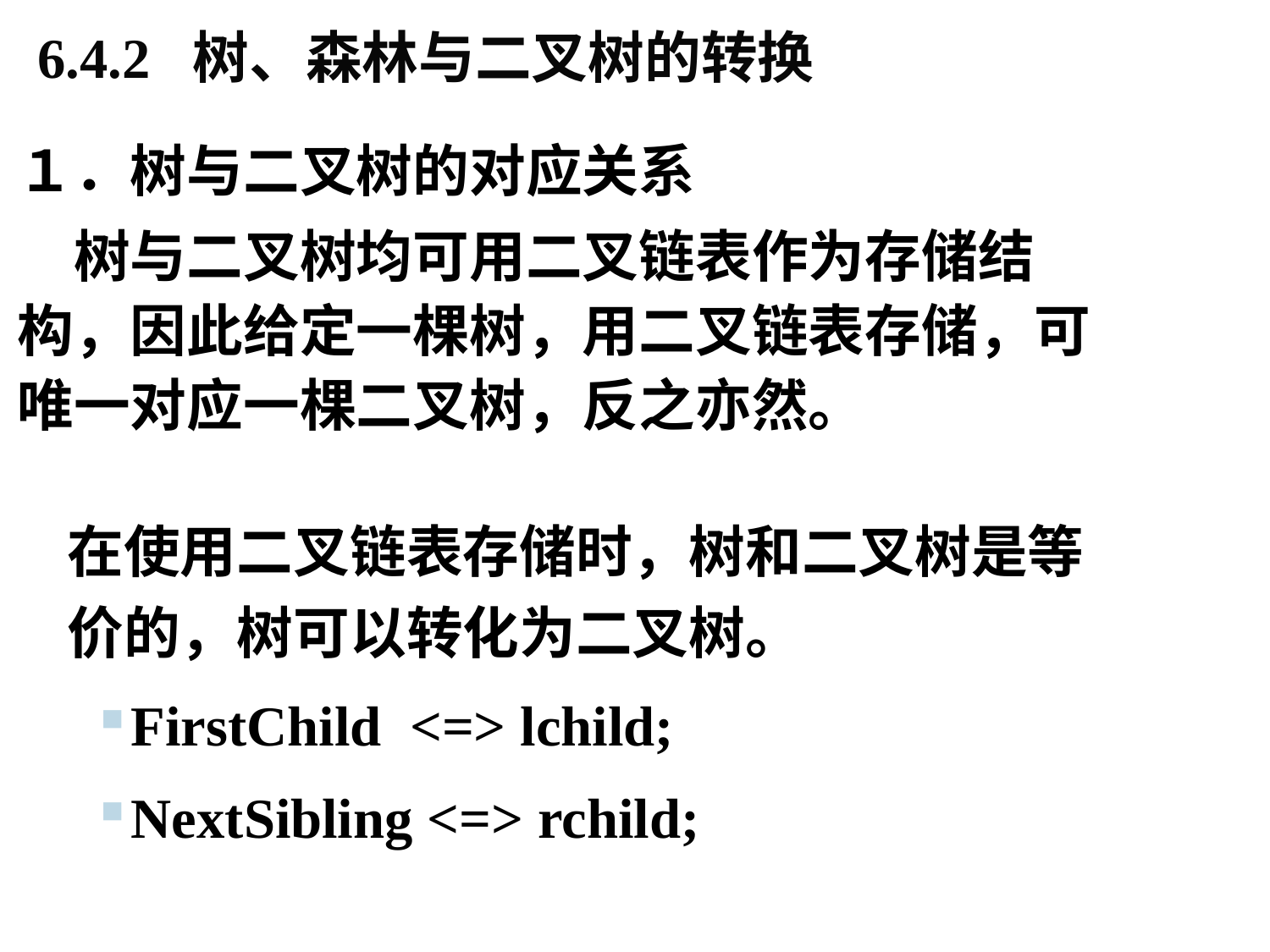

6.4.2  树、森林与二叉树的转换
１．树与二叉树的对应关系
　树与二叉树均可用二叉链表作为存储结构，因此给定一棵树，用二叉链表存储，可唯一对应一棵二叉树，反之亦然。
在使用二叉链表存储时，树和二叉树是等价的，树可以转化为二叉树。
FirstChild  <=> lchild;
NextSibling <=> rchild;